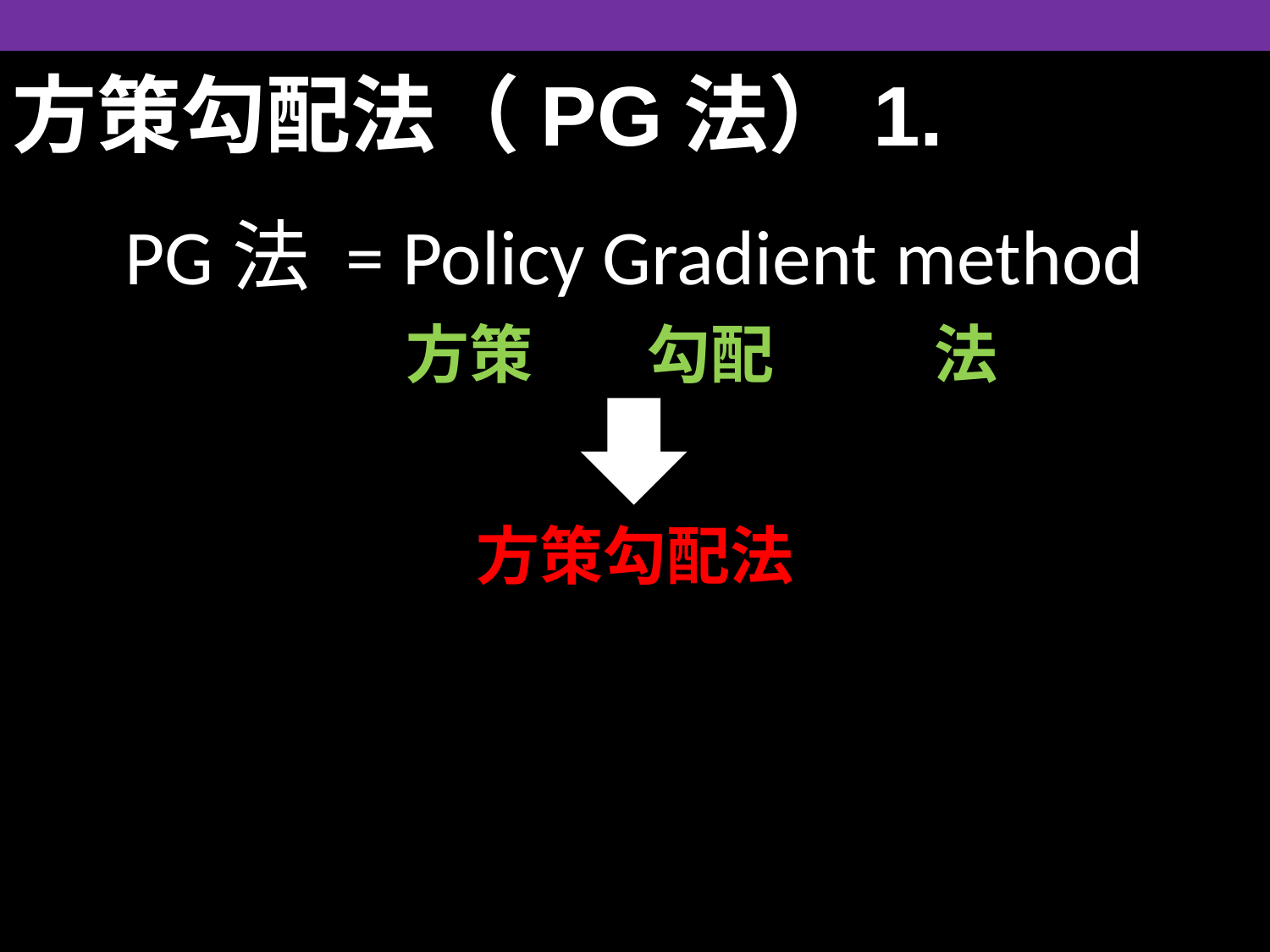

方策勾配法（PG法）1.
PG法 = Policy Gradient method
法
方策
勾配

方策勾配法